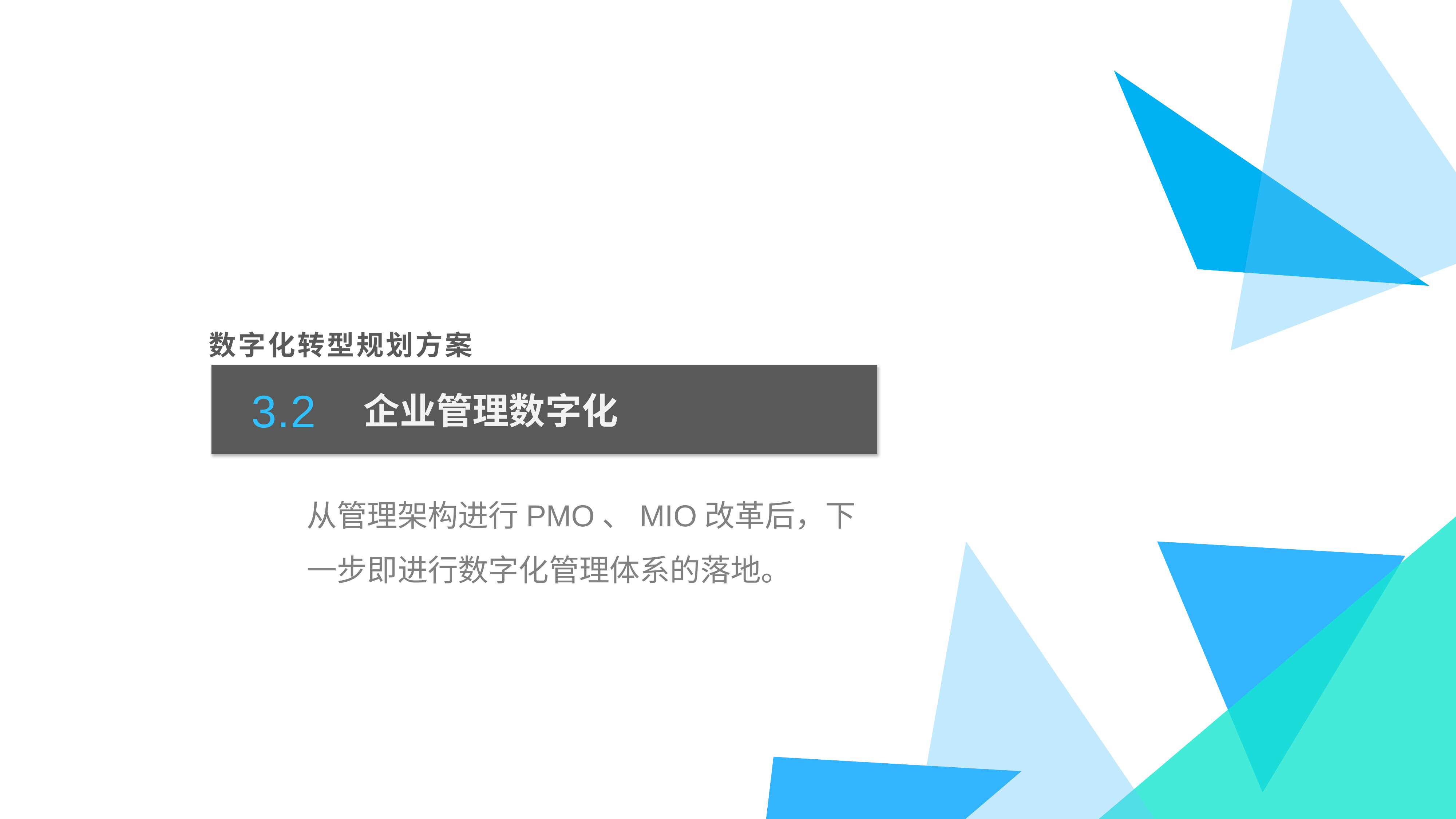

数字化转型规划方案

3.2
# 企业管理数字化
从管理架构进行PMO、MIO改革后，下一步即进行数字化管理体系的落地。